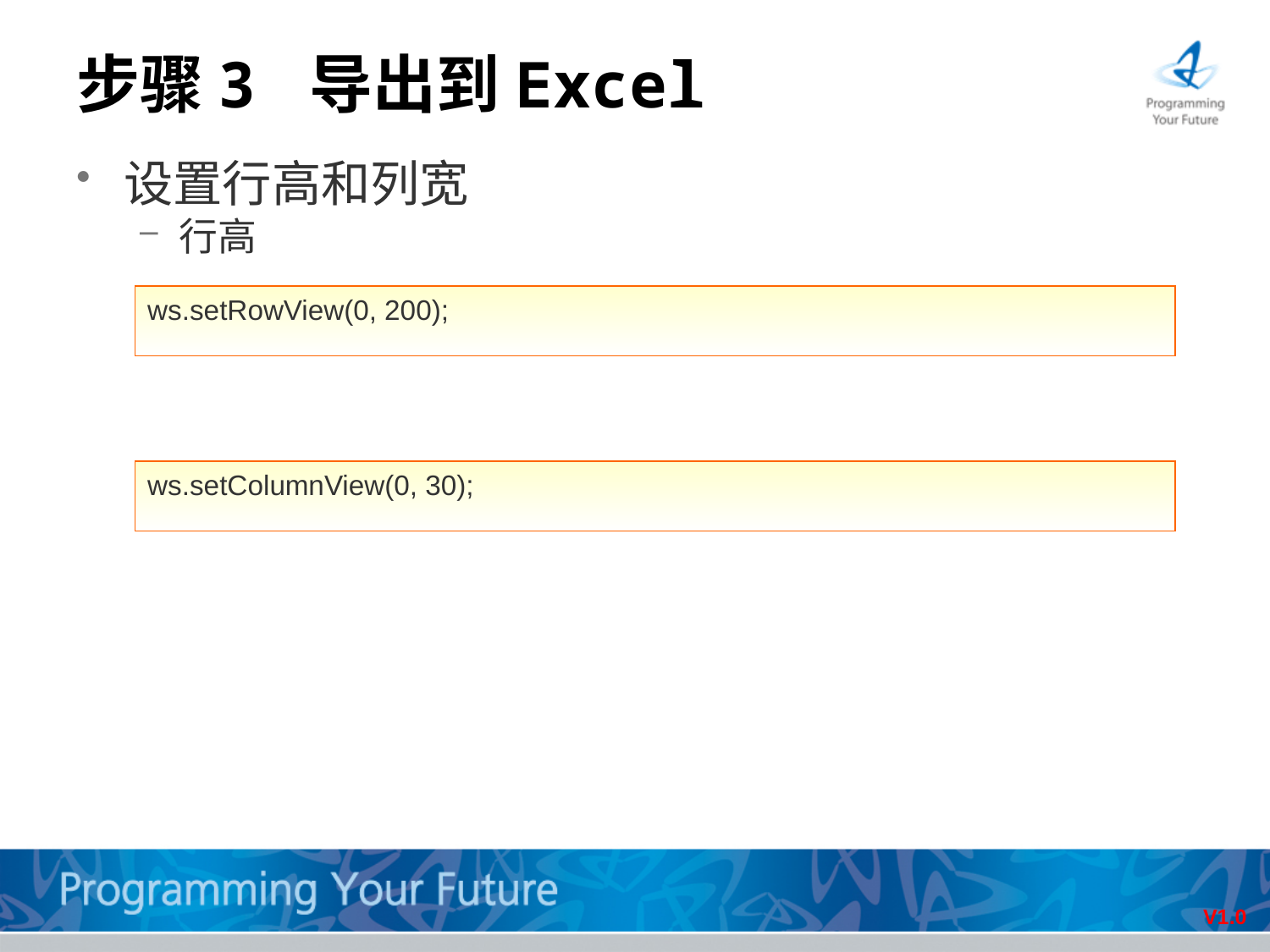

# 步骤3 导出到Excel
设置行高和列宽
行高

列宽
ws.setRowView(0, 200);
ws.setColumnView(0, 30);